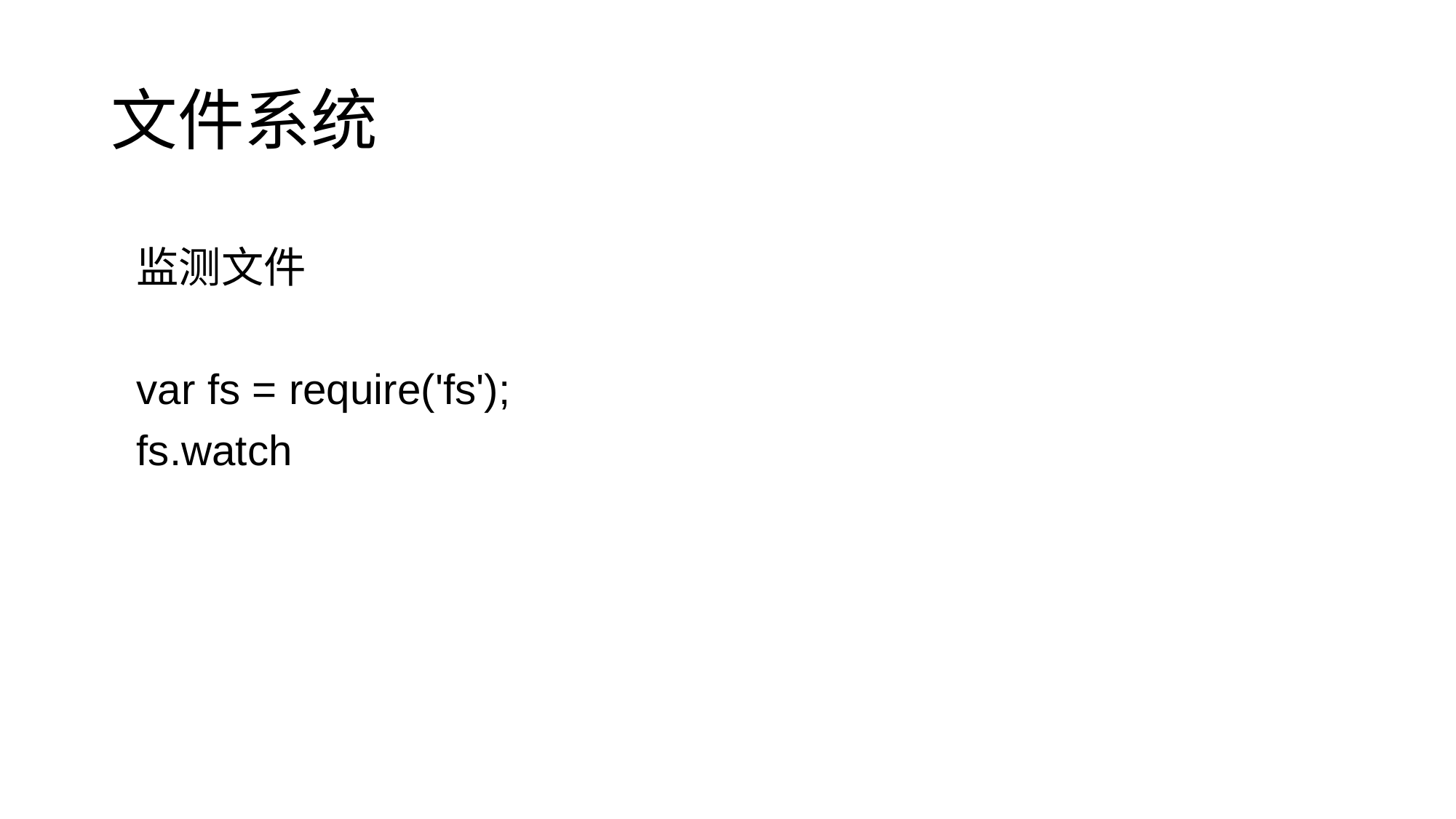

# 文件系统

监测文件

var fs = require('fs');
fs.watch